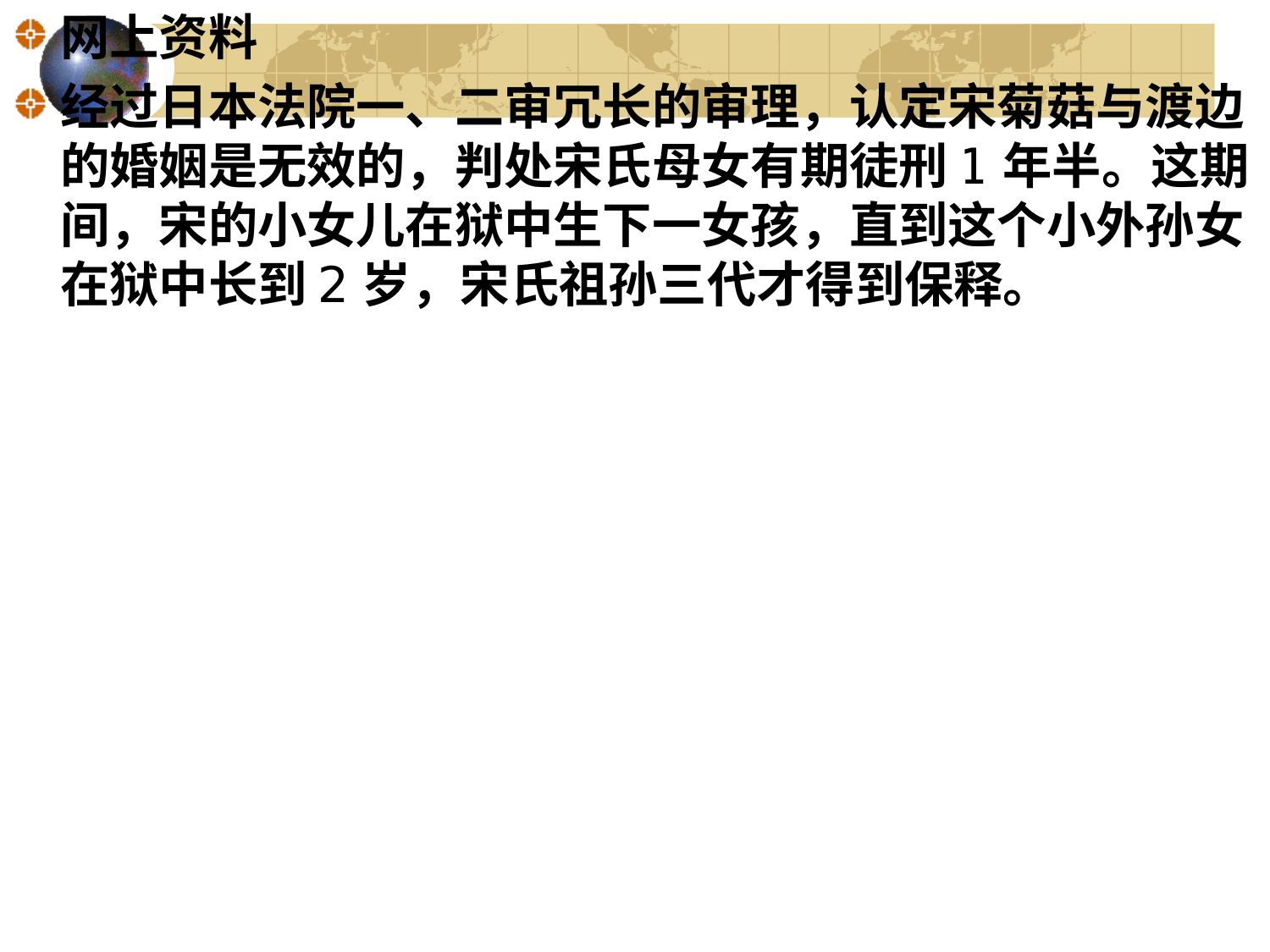

网上资料
经过日本法院一、二审冗长的审理，认定宋菊菇与渡边的婚姻是无效的，判处宋氏母女有期徒刑1年半。这期间，宋的小女儿在狱中生下一女孩，直到这个小外孙女在狱中长到2岁，宋氏祖孙三代才得到保释。